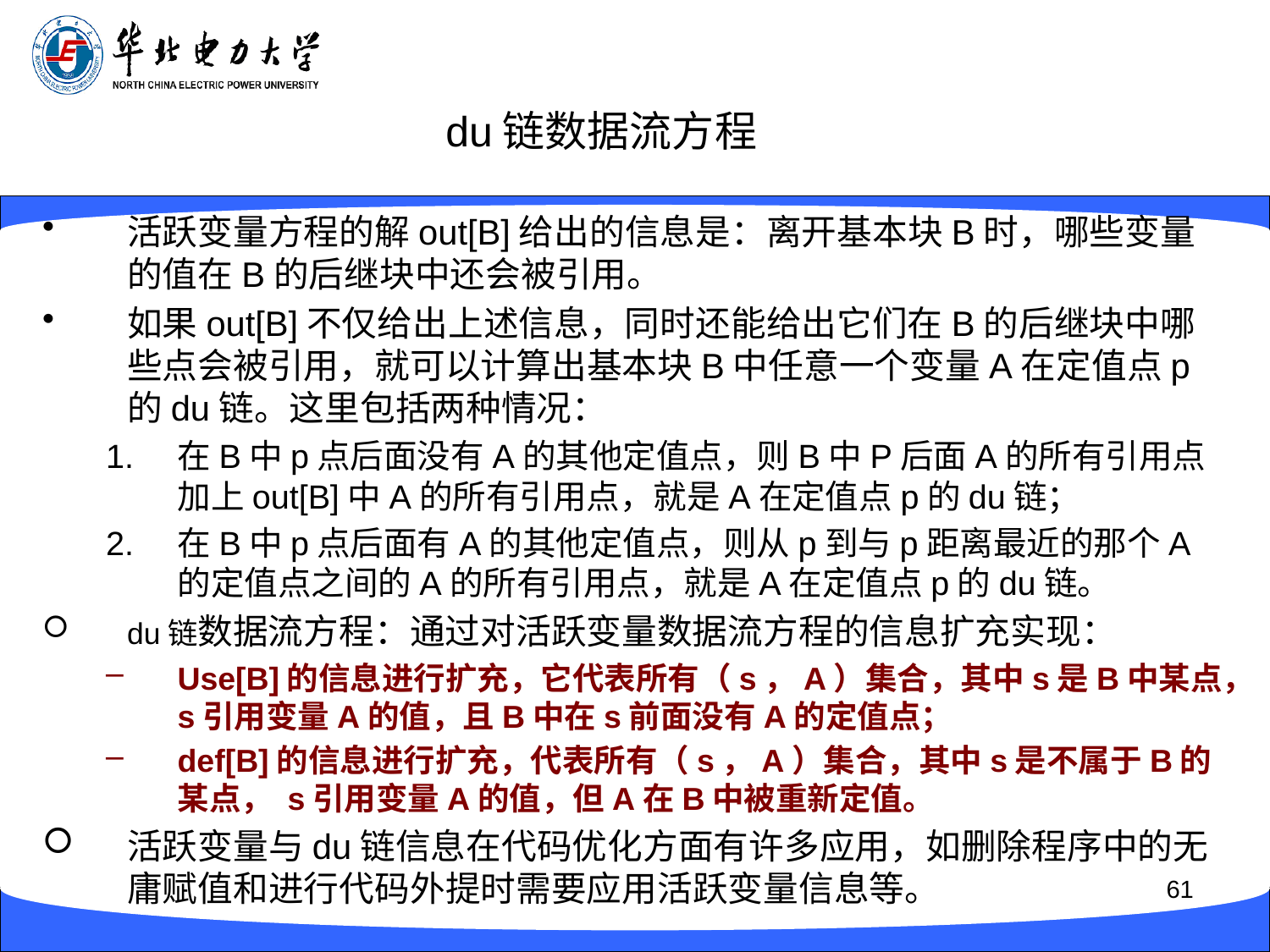

# du链数据流方程
活跃变量方程的解out[B]给出的信息是：离开基本块B时，哪些变量的值在B的后继块中还会被引用。
如果out[B]不仅给出上述信息，同时还能给出它们在B的后继块中哪些点会被引用，就可以计算出基本块B中任意一个变量A在定值点p的du链。这里包括两种情况：
在B中p点后面没有A的其他定值点，则B中P后面A的所有引用点加上out[B]中A的所有引用点，就是A在定值点p的du链；
在B中p点后面有A的其他定值点，则从p到与p距离最近的那个A的定值点之间的A的所有引用点，就是A在定值点p的du链。
du链数据流方程：通过对活跃变量数据流方程的信息扩充实现：
Use[B]的信息进行扩充，它代表所有（s，A）集合，其中s是B中某点，s引用变量A的值，且B中在s前面没有A的定值点；
def[B]的信息进行扩充，代表所有（s，A）集合，其中s是不属于B的某点， s引用变量A的值，但A在B中被重新定值。
活跃变量与du链信息在代码优化方面有许多应用，如删除程序中的无庸赋值和进行代码外提时需要应用活跃变量信息等。
61